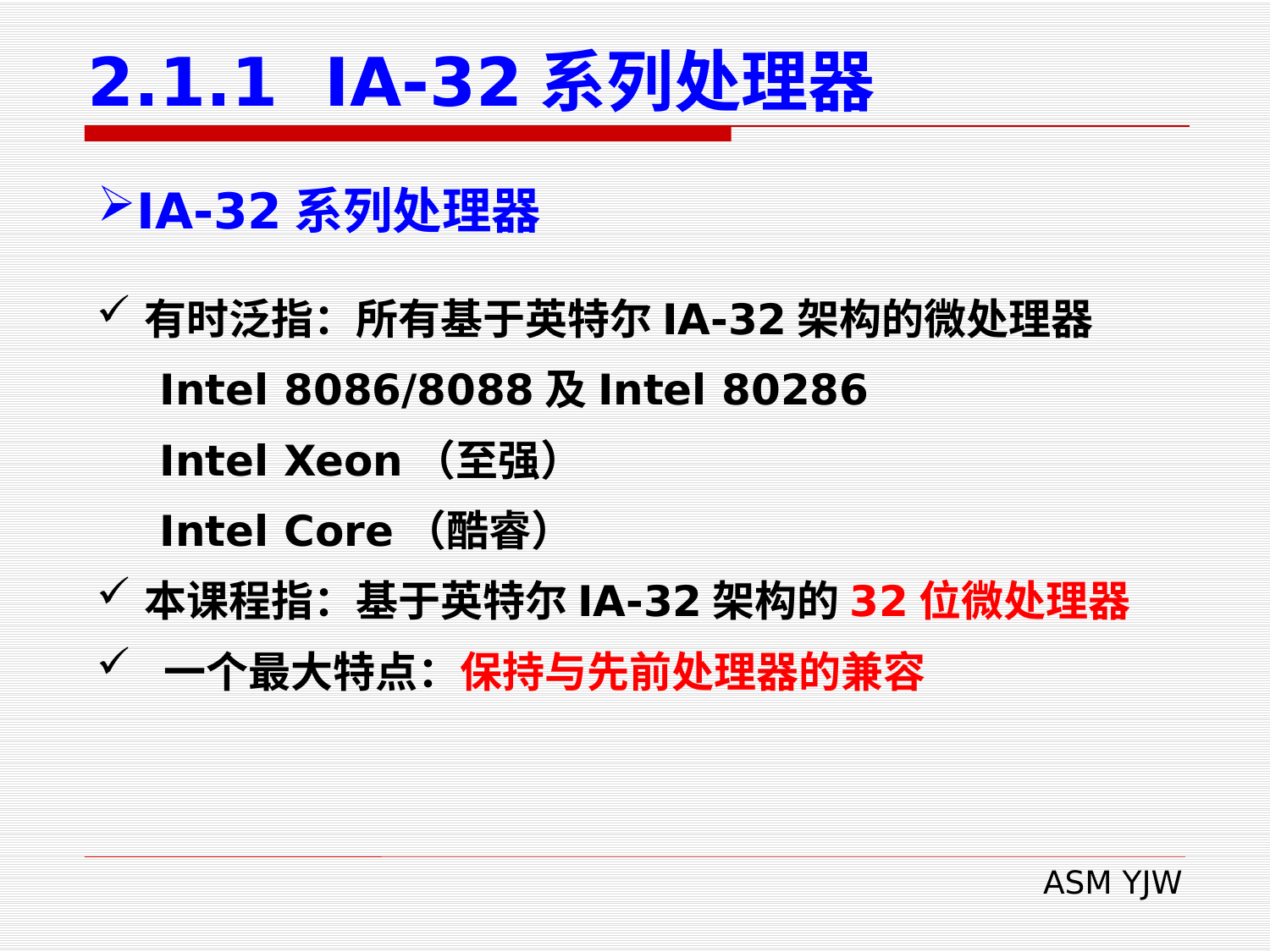

# 2.1.1  IA-32系列处理器
IA-32系列处理器
有时泛指：所有基于英特尔IA-32架构的微处理器
Intel 8086/8088及Intel 80286
Intel Xeon（至强）
Intel Core（酷睿）
本课程指：基于英特尔IA-32架构的32位微处理器
 一个最大特点：保持与先前处理器的兼容